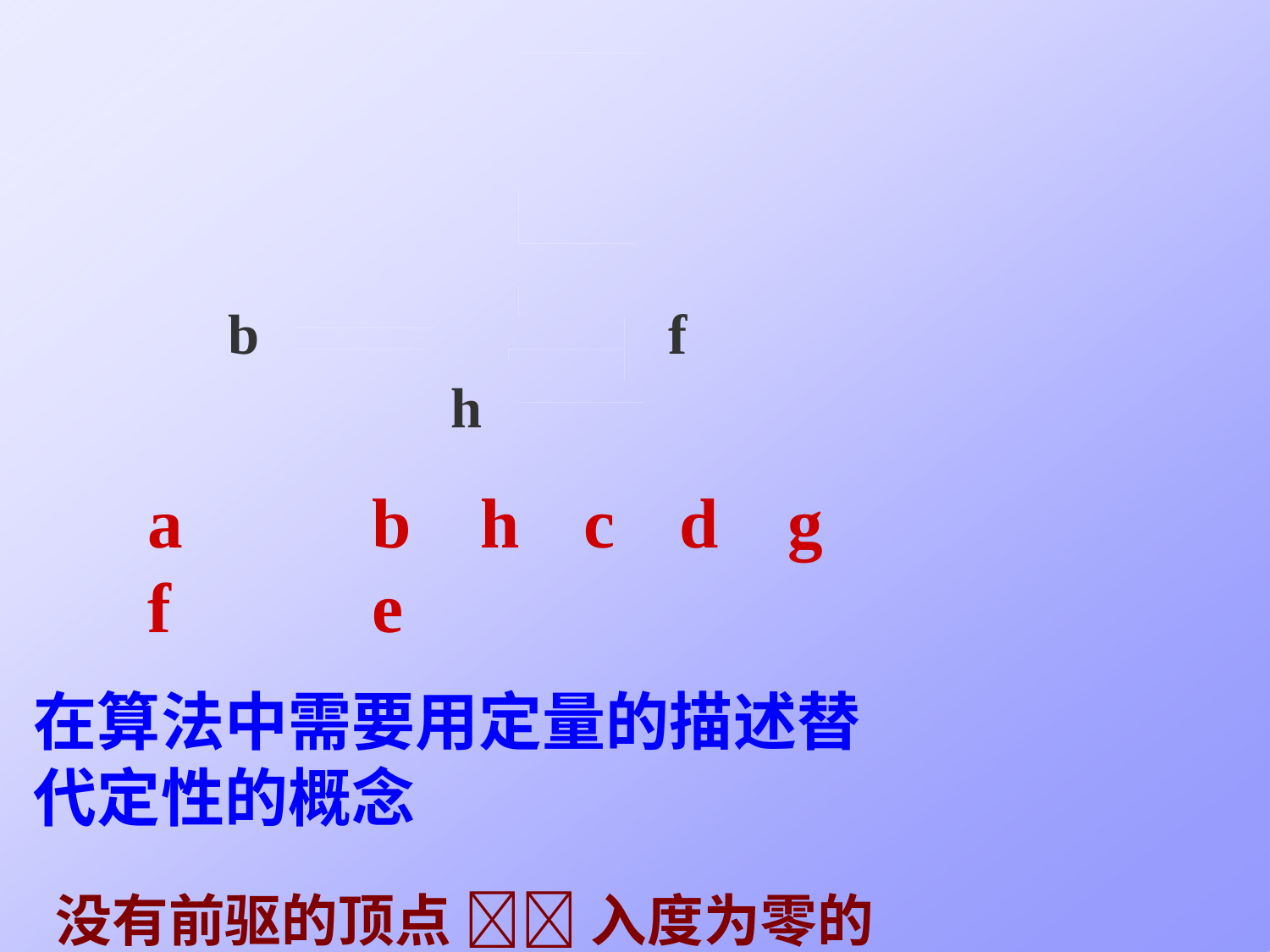

c

a
d

g
e

b	f
h
a	b	h	c	d	g	f	e
在算法中需要用定量的描述替代定性的概念
没有前驱的顶点 ≡≡ 入度为零的顶点
删除顶点及以它为尾的弧 ≡≡ 弧头顶点的入度减1